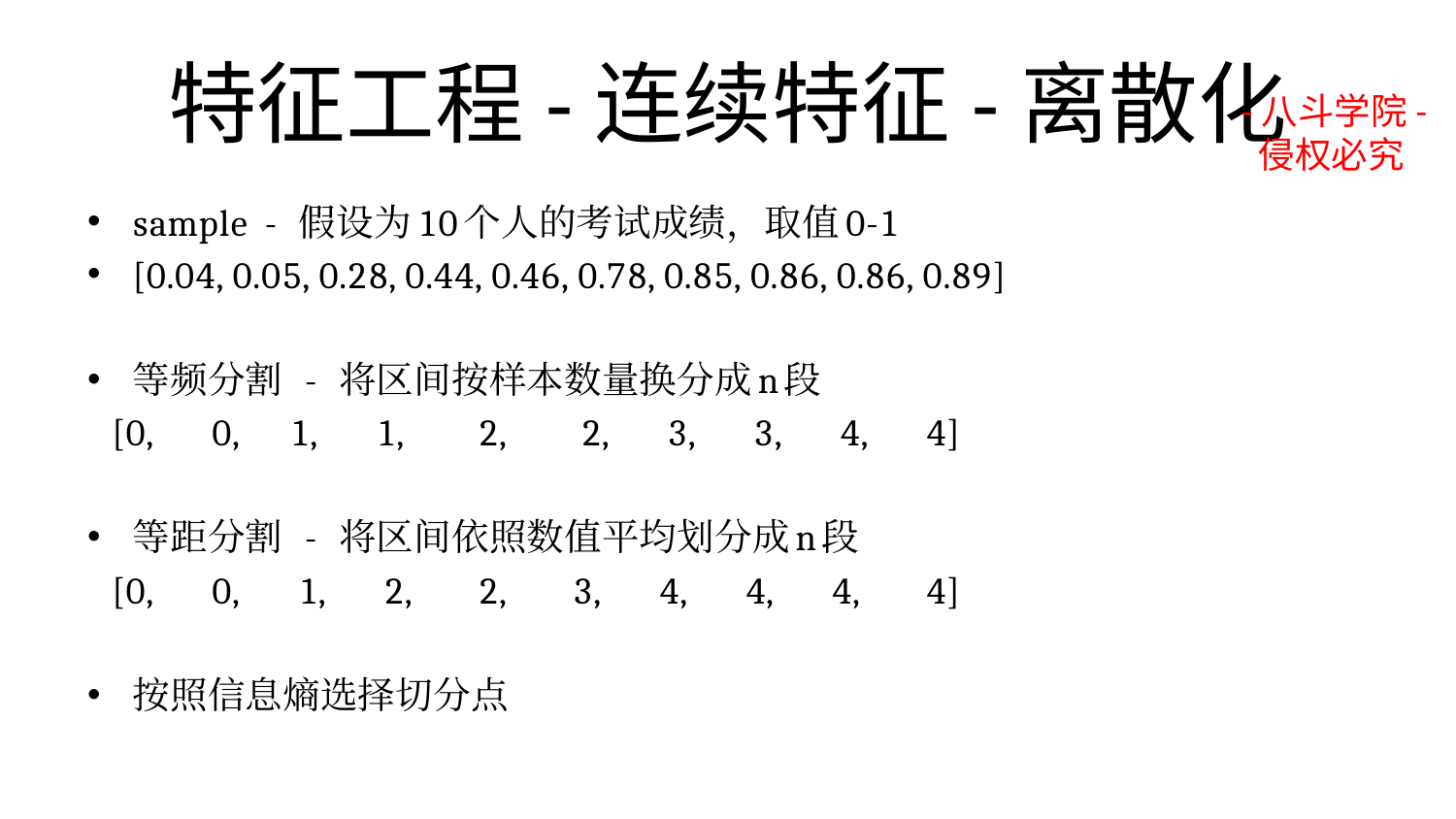

# 特征工程-连续特征-离散化
-八斗学院-
 侵权必究
sample  -  假设为10个人的考试成绩，取值0-1
[0.04, 0.05, 0.28, 0.44, 0.46, 0.78, 0.85, 0.86, 0.86, 0.89]

等频分割  -  将区间按样本数量换分成n段
   [0,       0,      1,       1,         2,         2,       3,       3,       4,       4]

等距分割  -  将区间依照数值平均划分成n段
   [0,       0,       1,       2,        2,        3,       4,       4,       4,        4]

按照信息熵选择切分点